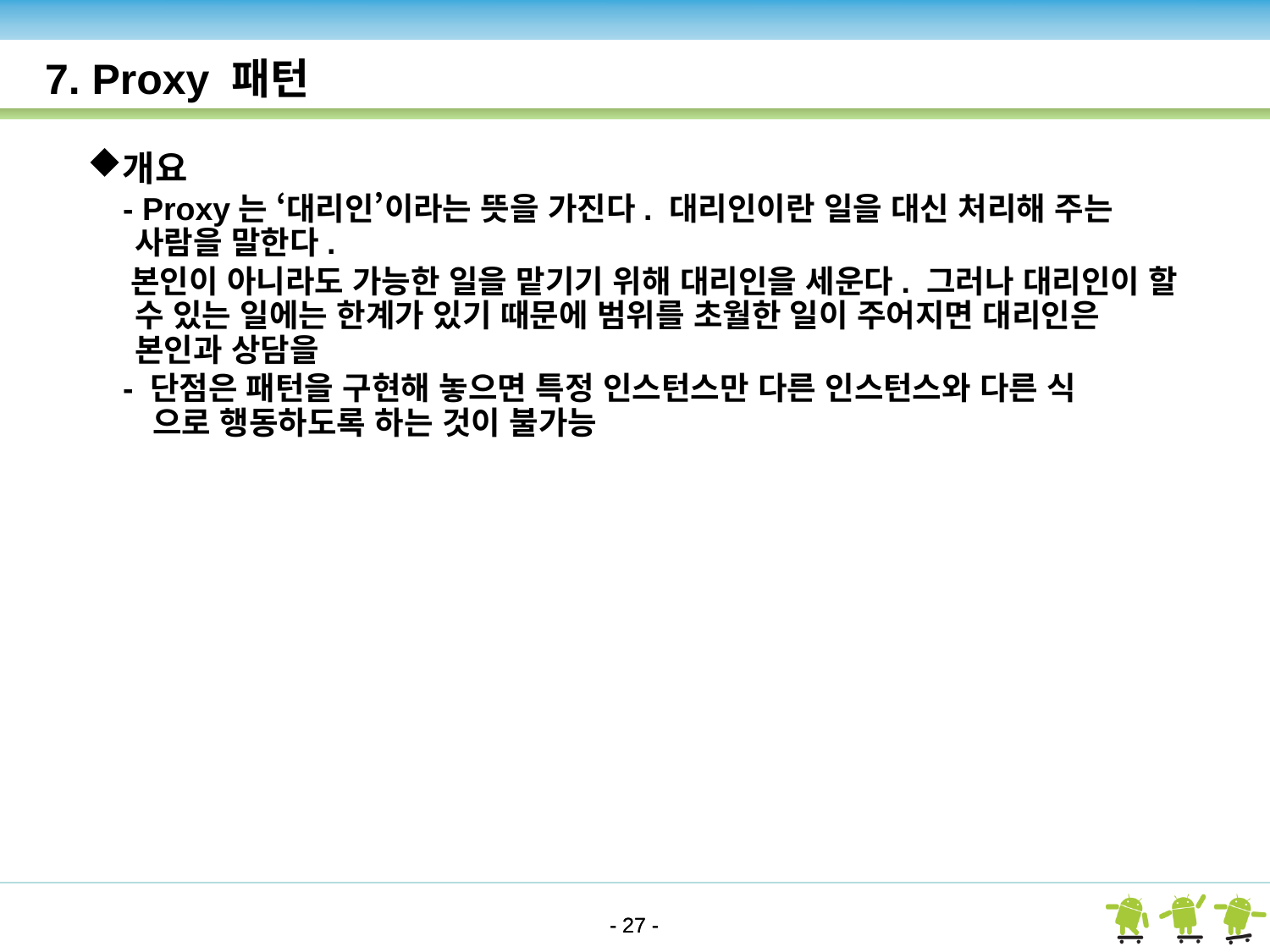

7. Proxy 패턴
개요
    - Proxy는 ‘대리인’이라는 뜻을 가진다. 대리인이란 일을 대신 처리해 주는 사람을 말한다.
    본인이 아니라도 가능한 일을 맡기기 위해 대리인을 세운다. 그러나 대리인이 할 수 있는 일에는 한계가 있기 때문에 범위를 초월한 일이 주어지면 대리인은 본인과 상담을
    - 단점은 패턴을 구현해 놓으면 특정 인스턴스만 다른 인스턴스와 다른 식
  으로 행동하도록 하는 것이 불가능

- 27 -
- 27 -